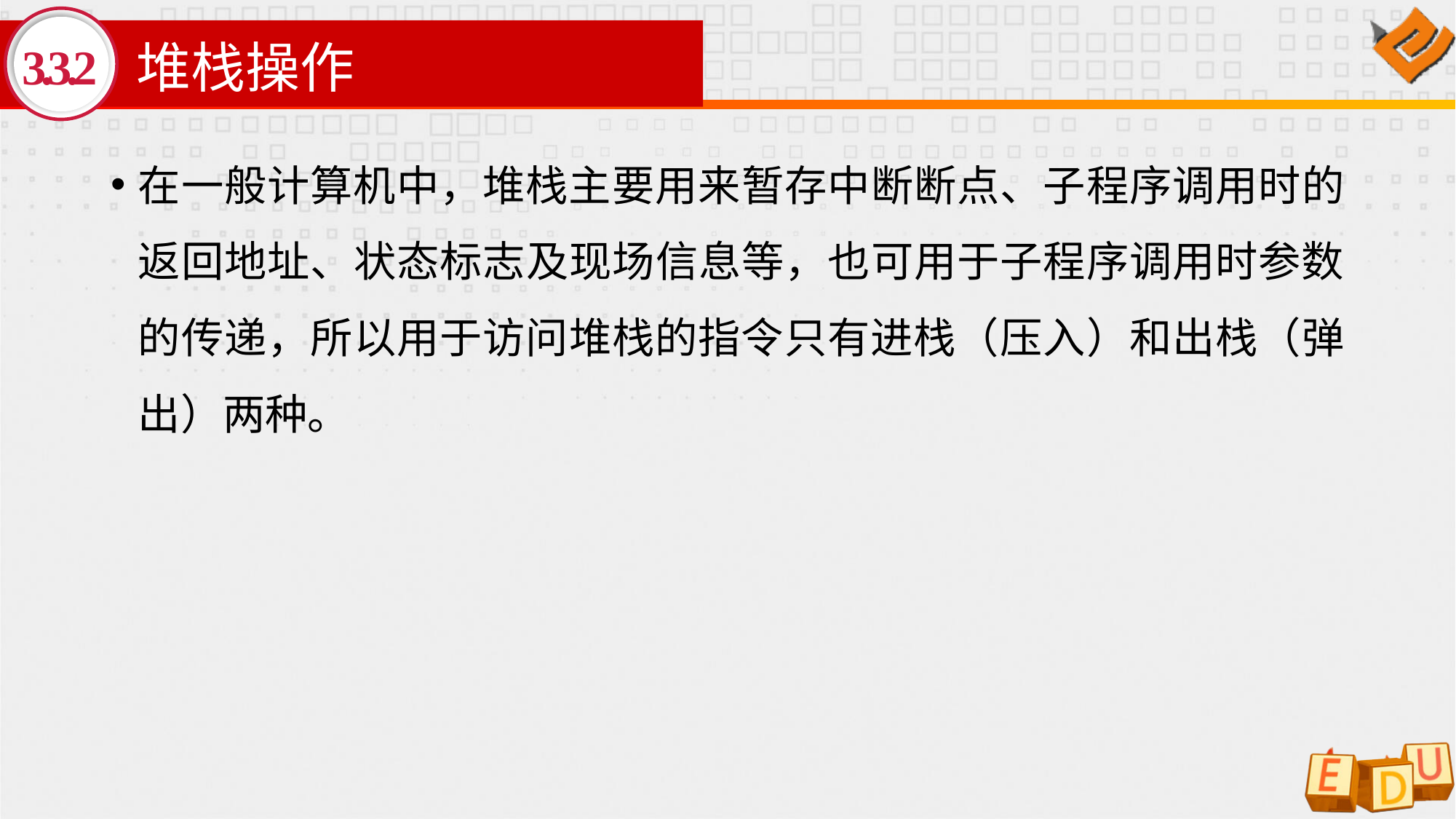

# 堆栈操作
3.3.2
在一般计算机中，堆栈主要用来暂存中断断点、子程序调用时的返回地址、状态标志及现场信息等，也可用于子程序调用时参数的传递，所以用于访问堆栈的指令只有进栈（压入）和出栈（弹出）两种。